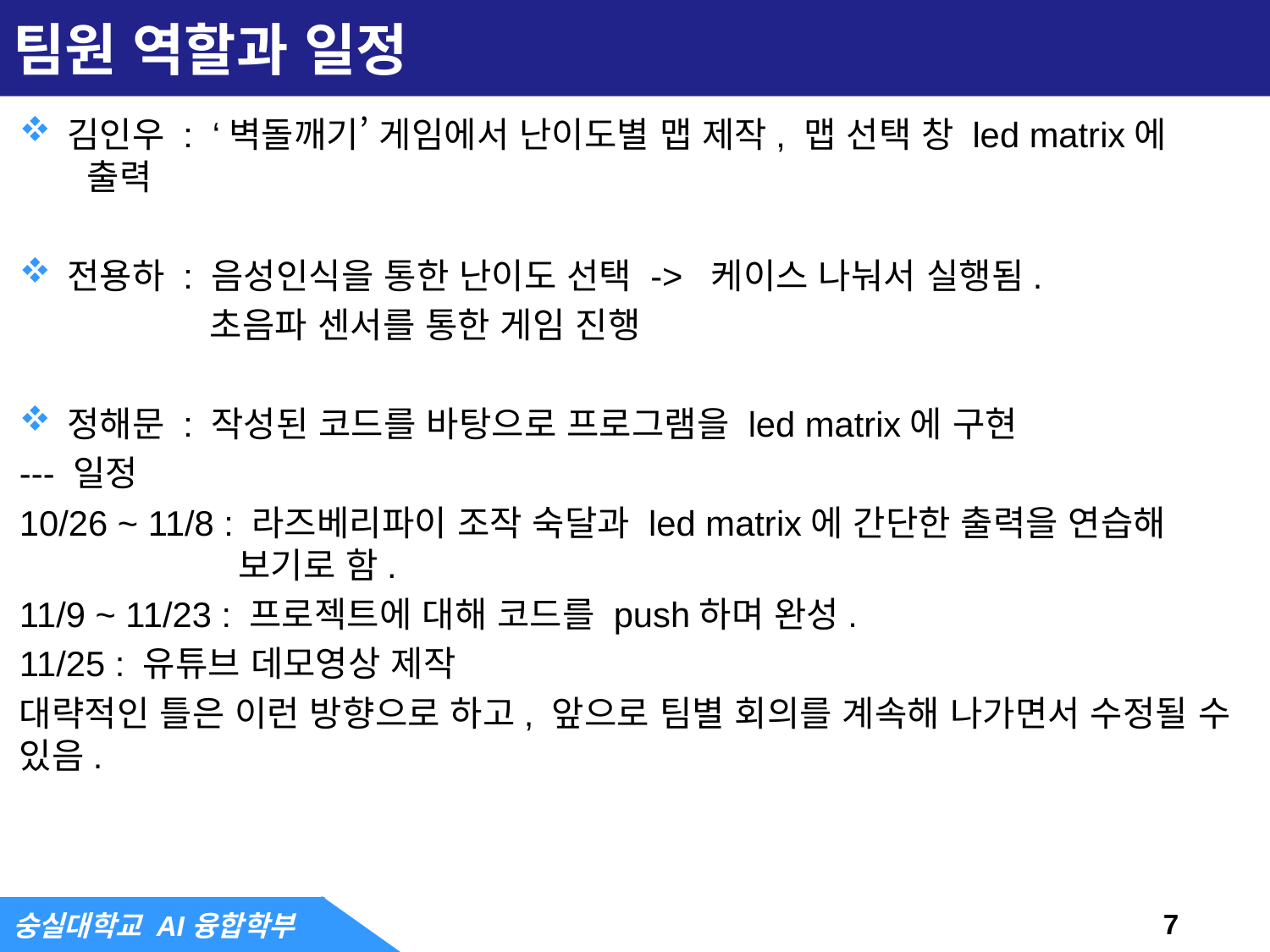

# 팀원 역할과 일정
김인우 :  ‘벽돌깨기’ 게임에서 난이도별 맵 제작, 맵 선택 창 led matrix에 	      출력

전용하 : 음성인식을 통한 난이도 선택 ->  케이스 나눠서 실행됨.
초음파 센서를 통한 게임 진행

정해문 : 작성된 코드를 바탕으로 프로그램을 led matrix에 구현
--- 일정
10/26 ~ 11/8 : 라즈베리파이 조작 숙달과 led matrix에 간단한 출력을 연습해                              보기로 함.
11/9 ~ 11/23 : 프로젝트에 대해 코드를 push하며 완성.
11/25 : 유튜브 데모영상 제작
대략적인 틀은 이런 방향으로 하고, 앞으로 팀별 회의를 계속해 나가면서 수정될 수 있음.